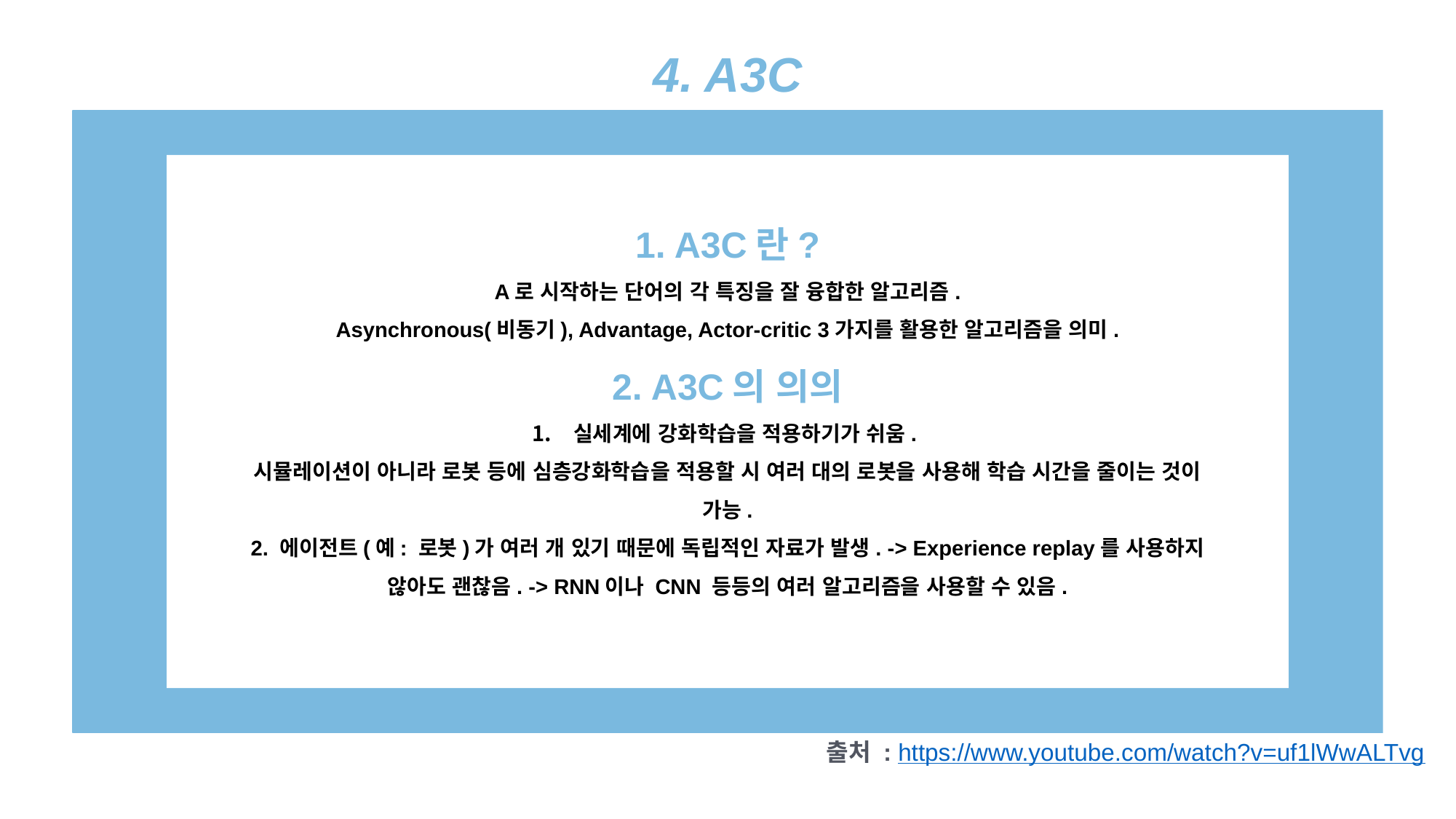

4. A3C

1. A3C란?
A로 시작하는 단어의 각 특징을 잘 융합한 알고리즘.
Asynchronous(비동기), Advantage, Actor-critic 3가지를 활용한 알고리즘을 의미.
2. A3C의 의의
실세계에 강화학습을 적용하기가 쉬움.
시뮬레이션이 아니라 로봇 등에 심층강화학습을 적용할 시 여러 대의 로봇을 사용해 학습 시간을 줄이는 것이 가능.
2. 에이전트(예: 로봇)가 여러 개 있기 때문에 독립적인 자료가 발생. -> Experience replay를 사용하지 않아도 괜찮음. -> RNN이나 CNN 등등의 여러 알고리즘을 사용할 수 있음.

출처 : https://www.youtube.com/watch?v=uf1lWwALTvg